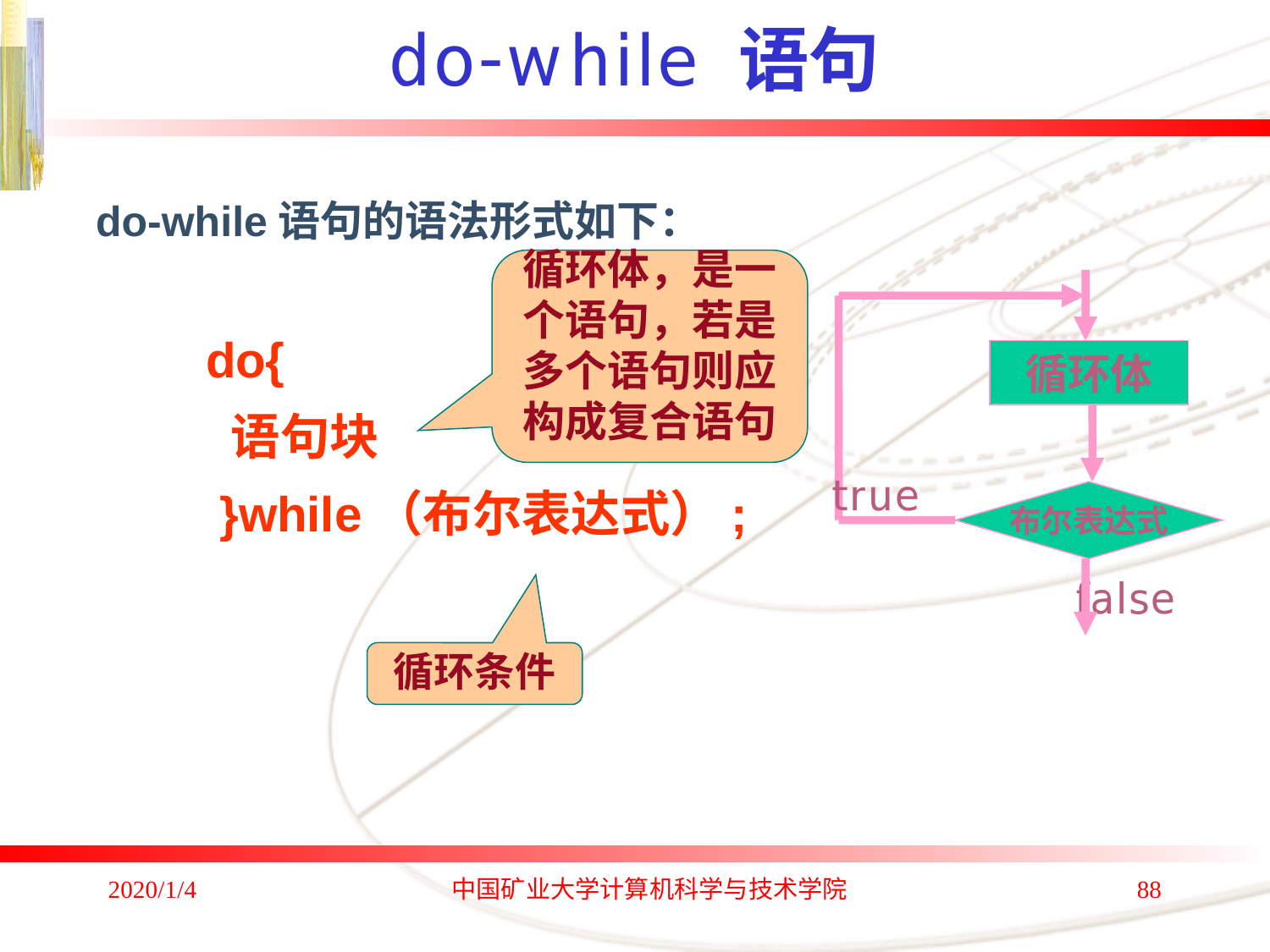

# do-while 语句
do-while语句的语法形式如下：

        do{
           语句块
         }while（布尔表达式）;

循环体，是一个语句，若是多个语句则应构成复合语句

循环体

true
布尔表达式

false
循环条件
2020/1/4
中国矿业大学计算机科学与技术学院
88